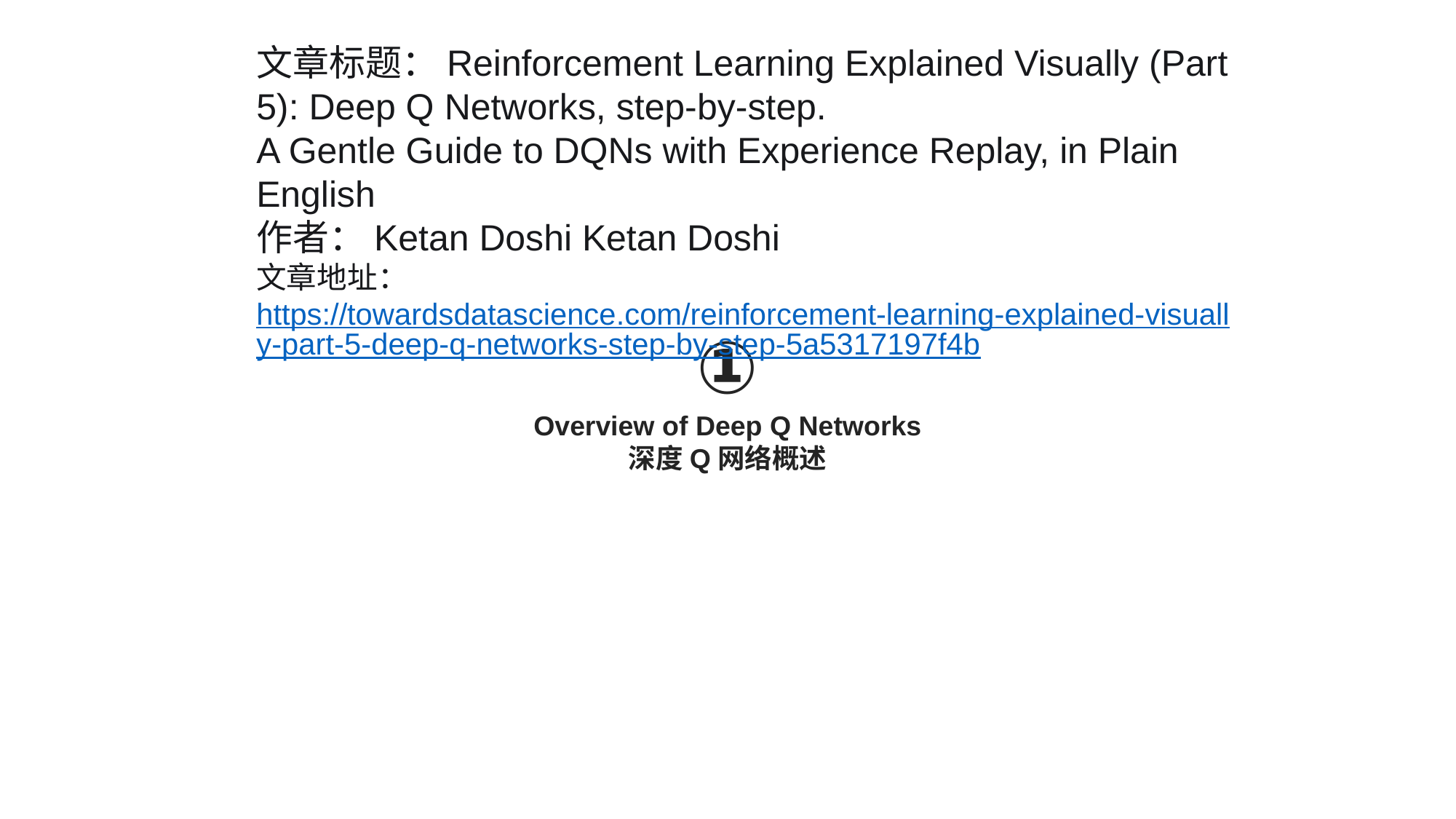

文章标题：Reinforcement Learning Explained Visually (Part 5): Deep Q Networks, step-by-step.
A Gentle Guide to DQNs with Experience Replay, in Plain English
作者：Ketan Doshi Ketan Doshi
文章地址：https://towardsdatascience.com/reinforcement-learning-explained-visually-part-5-deep-q-networks-step-by-step-5a5317197f4b

①
Overview of Deep Q Networks
深度Q网络概述